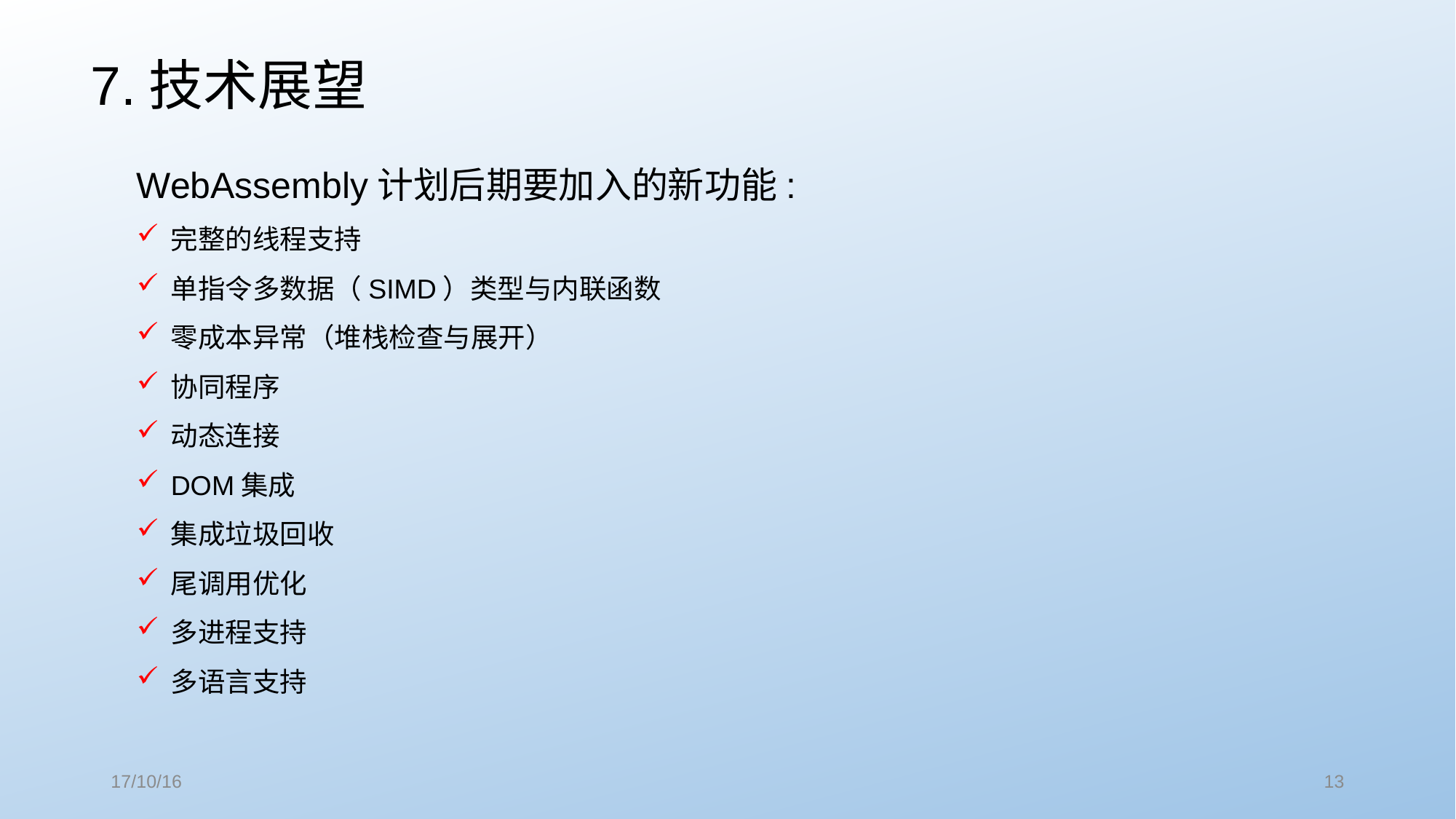

7.技术展望
WebAssembly计划后期要加入的新功能:
完整的线程支持
单指令多数据（SIMD）类型与内联函数
零成本异常（堆栈检查与展开）
协同程序
动态连接
DOM集成
集成垃圾回收
尾调用优化
多进程支持
多语言支持
17/10/16
13